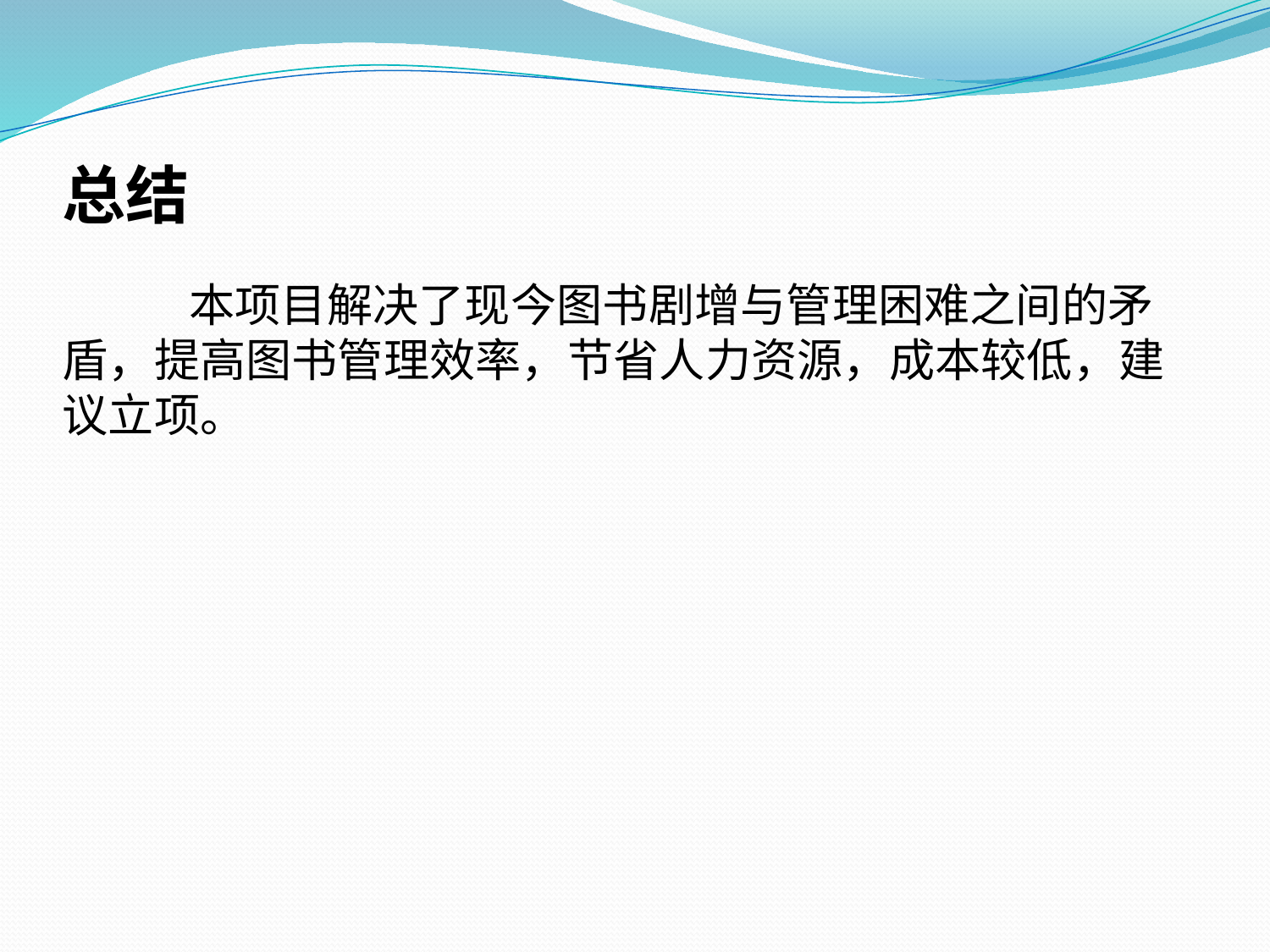

总结

	本项目解决了现今图书剧增与管理困难之间的矛盾，提高图书管理效率，节省人力资源，成本较低，建议立项。